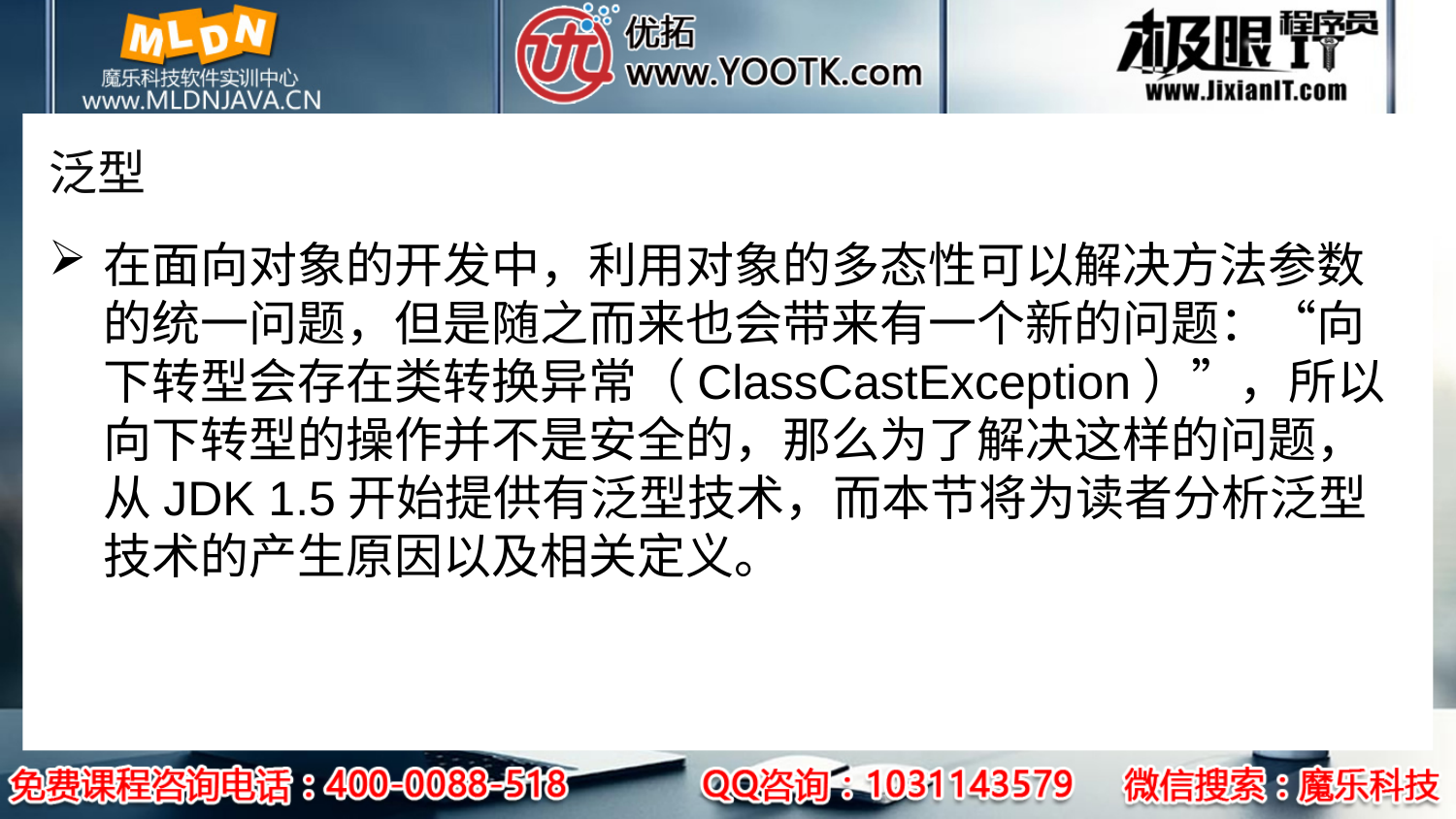

# 泛型
在面向对象的开发中，利用对象的多态性可以解决方法参数的统一问题，但是随之而来也会带来有一个新的问题：“向下转型会存在类转换异常（ClassCastException）”，所以向下转型的操作并不是安全的，那么为了解决这样的问题，从JDK 1.5开始提供有泛型技术，而本节将为读者分析泛型技术的产生原因以及相关定义。